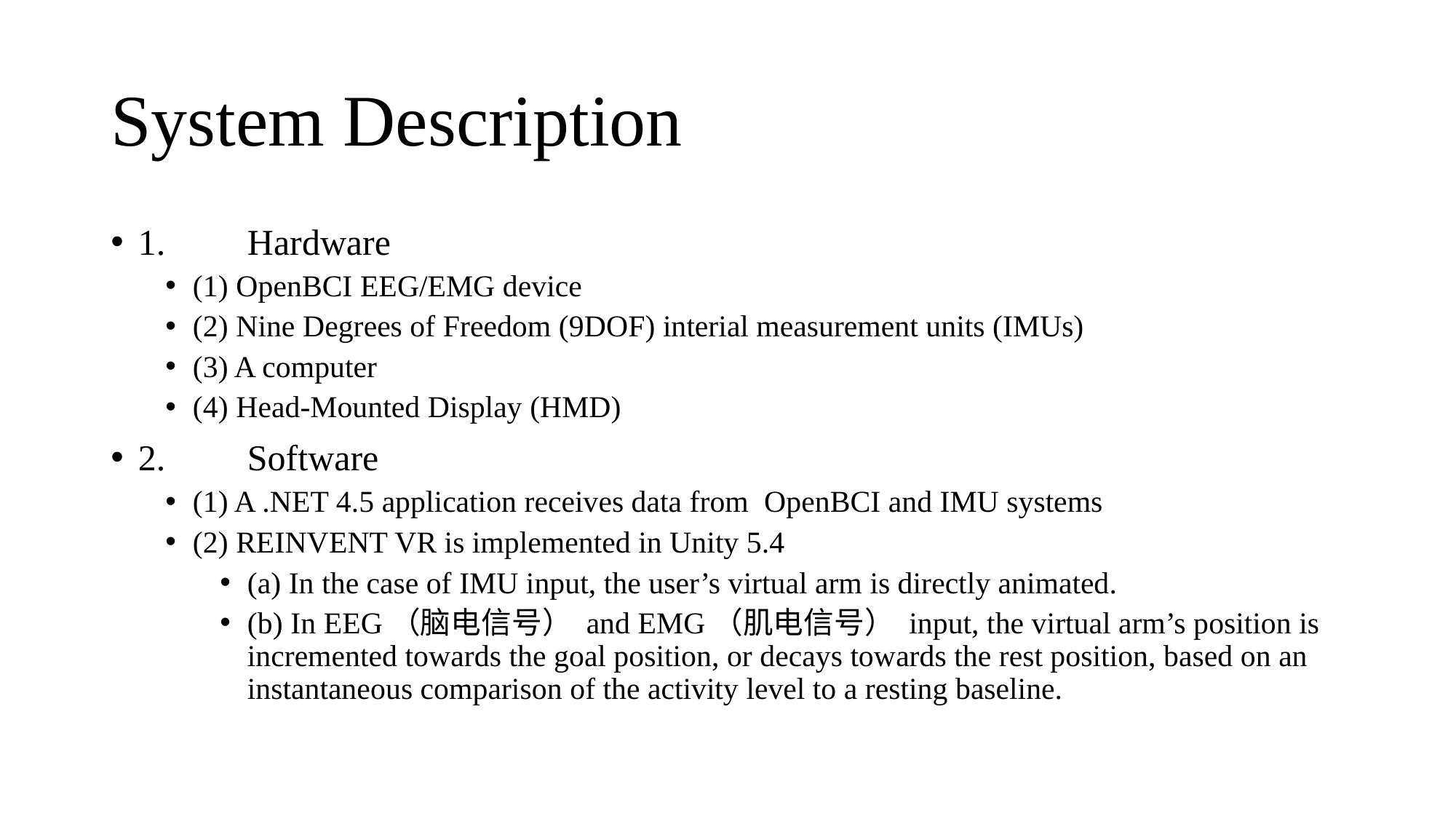

# System Description
1.	Hardware
(1) OpenBCI EEG/EMG device
(2) Nine Degrees of Freedom (9DOF) interial measurement units (IMUs)
(3) A computer
(4) Head-Mounted Display (HMD)
2.	Software
(1) A .NET 4.5 application receives data from  OpenBCI and IMU systems
(2) REINVENT VR is implemented in Unity 5.4
(a) In the case of IMU input, the user’s virtual arm is directly animated.
(b) In EEG（脑电信号） and EMG（肌电信号） input, the virtual arm’s position is incremented towards the goal position, or decays towards the rest position, based on an instantaneous comparison of the activity level to a resting baseline.